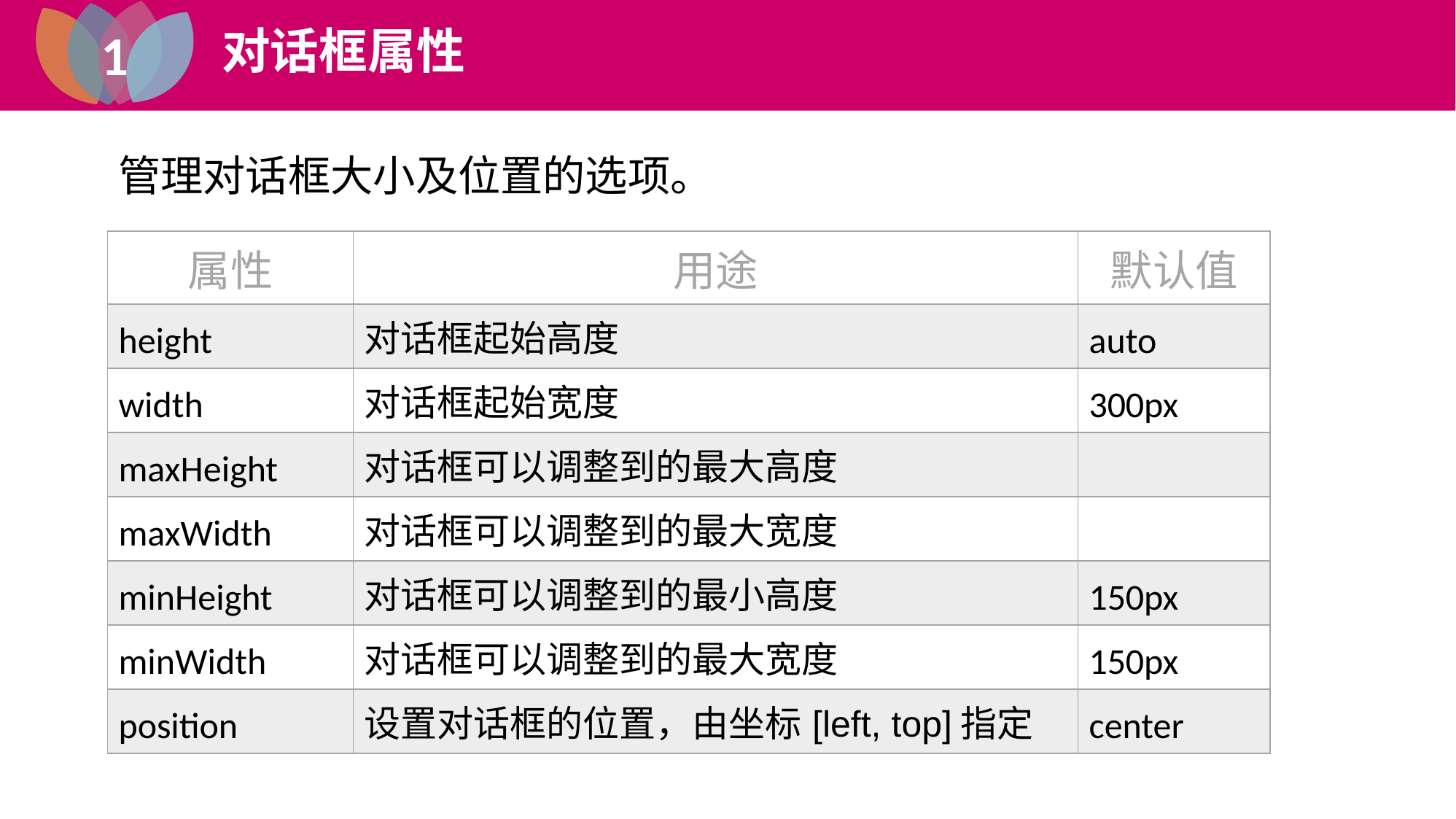

1
对话框属性
1
jQuery UI
管理对话框大小及位置的选项。
| 属性 | 用途 | 默认值 |
| --- | --- | --- |
| height | 对话框起始高度 | auto |
| width | 对话框起始宽度 | 300px |
| maxHeight | 对话框可以调整到的最大高度 |  |
| maxWidth | 对话框可以调整到的最大宽度 |  |
| minHeight | 对话框可以调整到的最小高度 | 150px |
| minWidth | 对话框可以调整到的最大宽度 | 150px |
| position | 设置对话框的位置，由坐标[left, top]指定 | center |